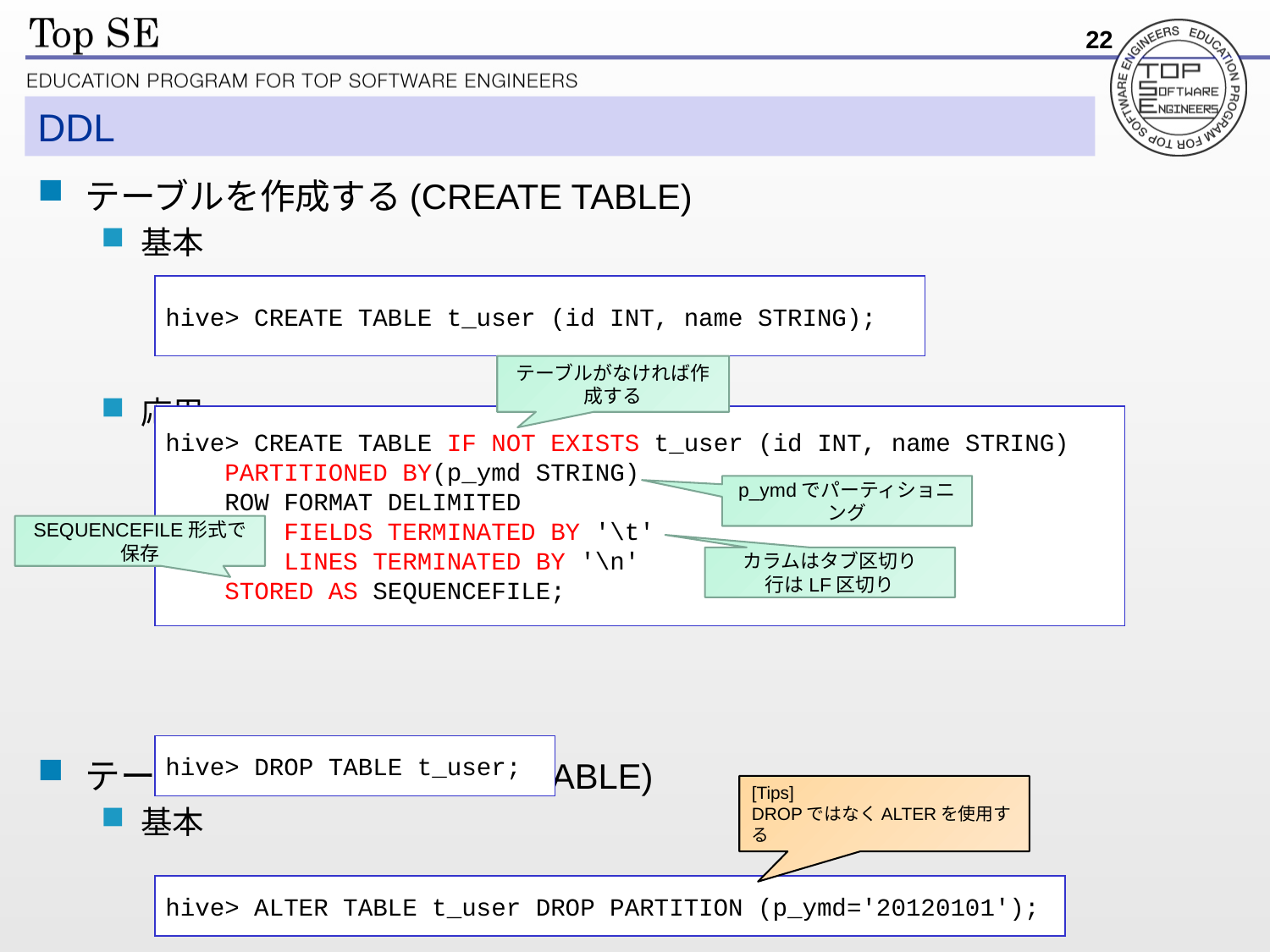

22
# DDL
テーブルを作成する(CREATE TABLE)
基本

応用

テーブルを削除する(DROP TABLE)
基本

パーティションの削除
hive> CREATE TABLE t_user (id INT, name STRING);
テーブルがなければ作成する
hive> CREATE TABLE IF NOT EXISTS t_user (id INT, name STRING)
    PARTITIONED BY(p_ymd STRING)
    ROW FORMAT DELIMITED
        FIELDS TERMINATED BY '\t'
        LINES TERMINATED BY '\n'
    STORED AS SEQUENCEFILE;
p_ymdでパーティショニング
SEQUENCEFILE形式で保存
カラムはタブ区切り
行はLF区切り
hive> DROP TABLE t_user;
[Tips]
DROPではなくALTERを使用する
hive> ALTER TABLE t_user DROP PARTITION (p_ymd='20120101');